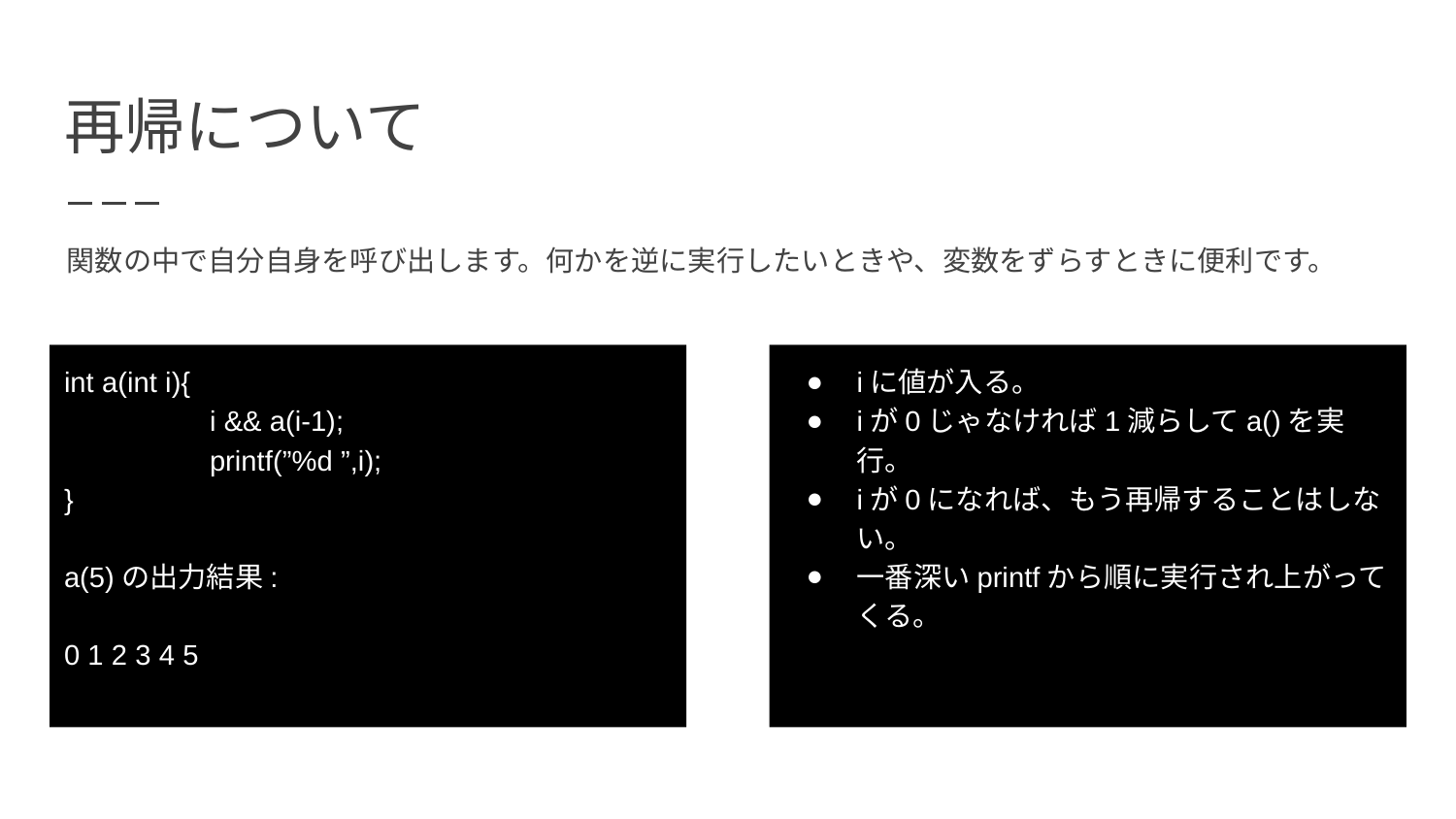

# 再帰について
関数の中で自分自身を呼び出します。何かを逆に実行したいときや、変数をずらすときに便利です。
int a(int i){
	i && a(i-1);
	printf(”%d ”,i);
}

a(5)の出力結果:

0 1 2 3 4 5
iに値が入る。
iが0じゃなければ1減らしてa()を実行。
iが0になれば、もう再帰することはしない。
一番深いprintfから順に実行され上がってくる。